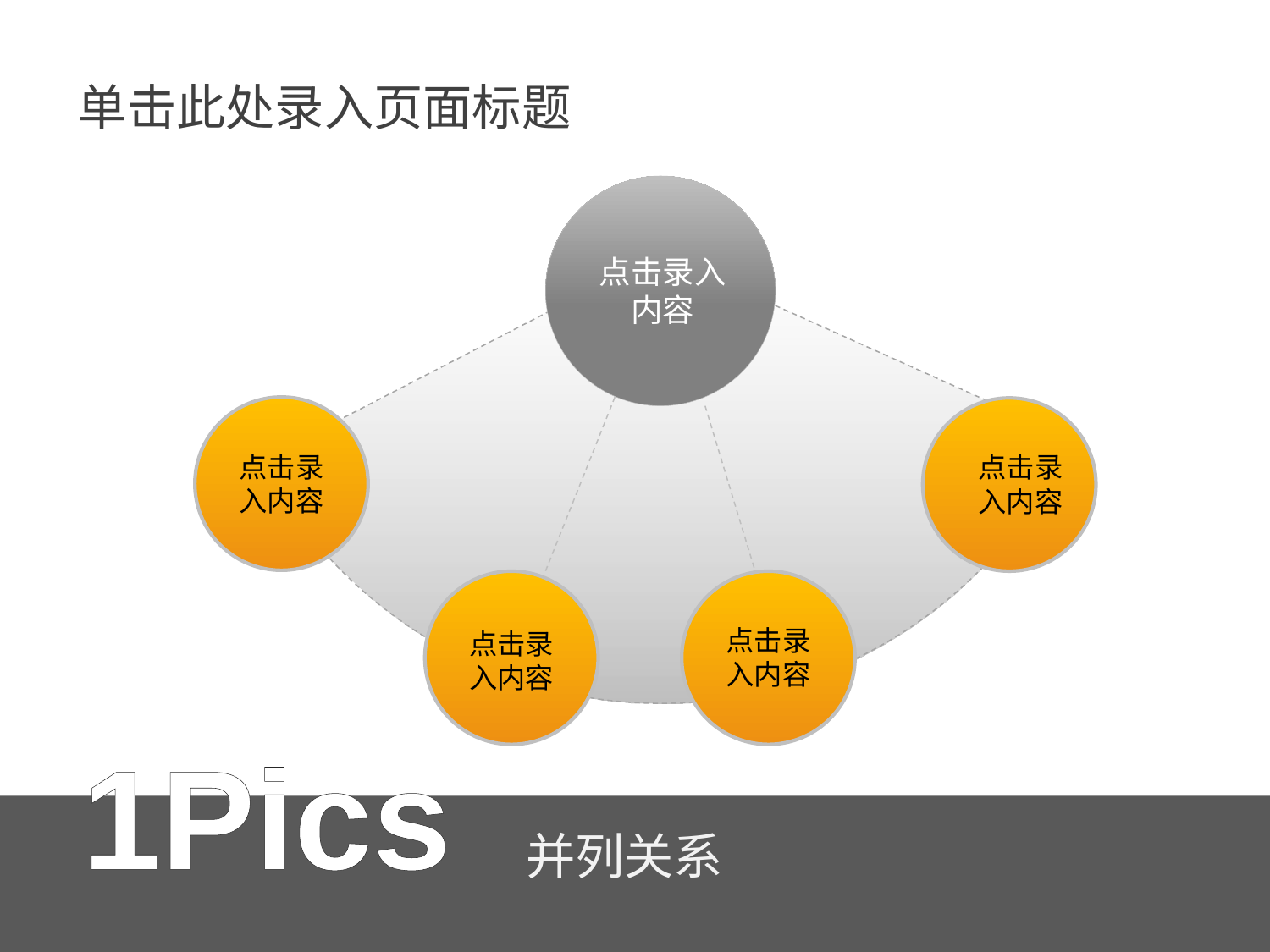

# 单击此处录入页面标题

点击录入
内容

点击录
入内容
点击录
入内容

点击录
入内容
点击录
入内容
1Pics

并列关系